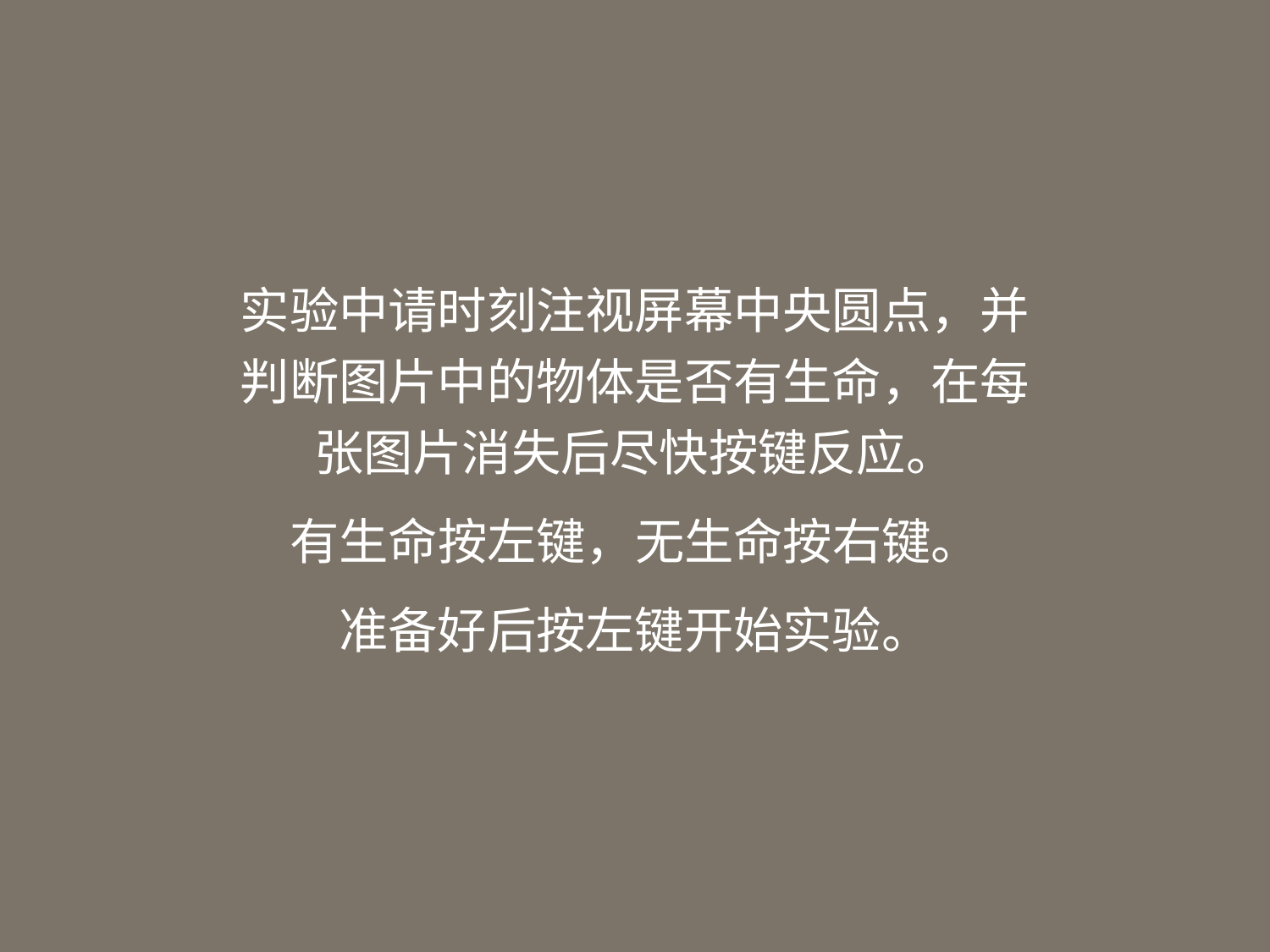

实验中请时刻注视屏幕中央圆点，并判断图片中的物体是否有生命，在每张图片消失后尽快按键反应。
有生命按左键，无生命按右键。
准备好后按左键开始实验。